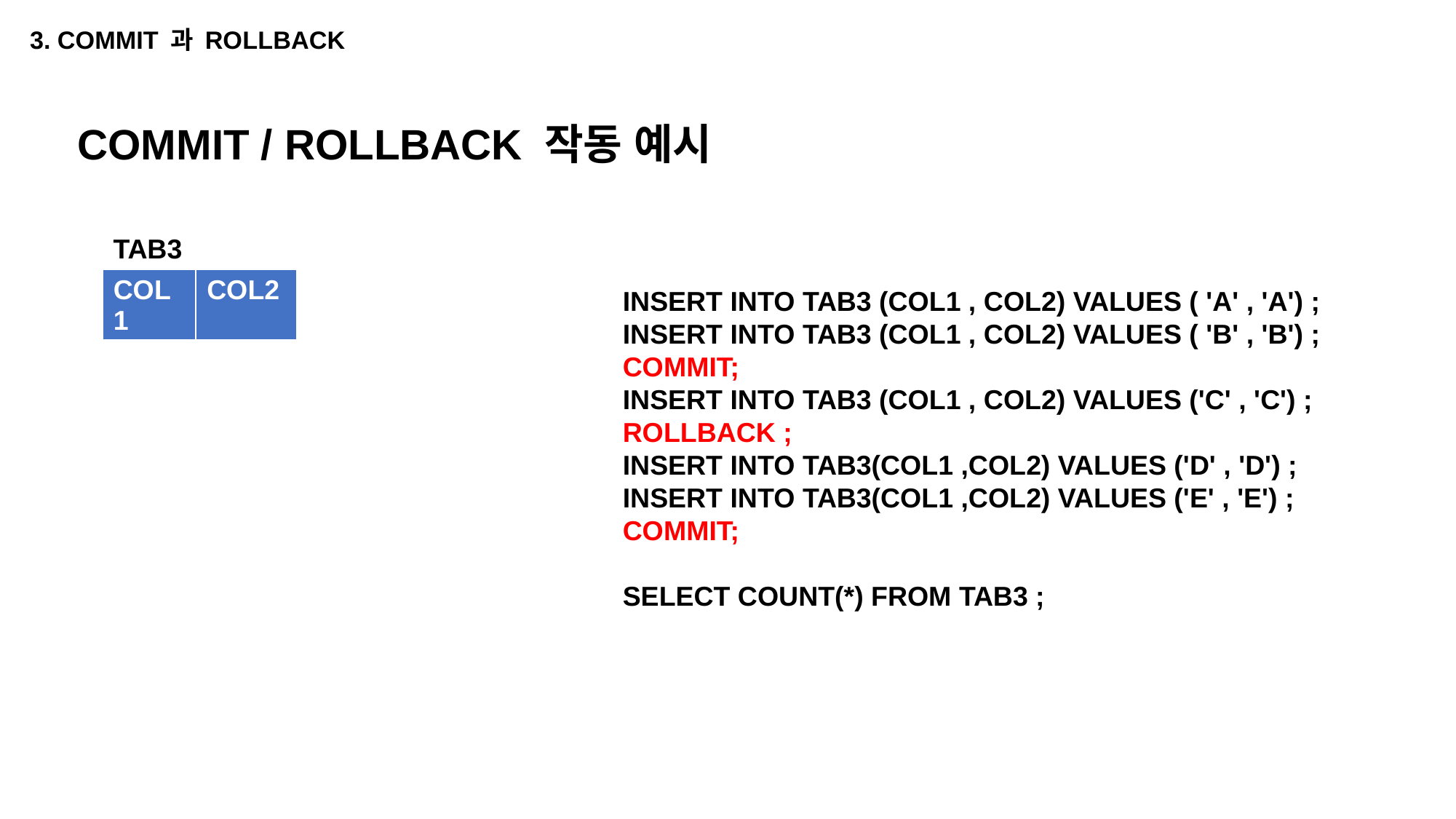

3. COMMIT 과 ROLLBACK
COMMIT / ROLLBACK 작동 예시
TAB3
| COL1 | COL2 |
| --- | --- |
INSERT INTO TAB3 (COL1 , COL2) VALUES ( 'A' , 'A') ;
INSERT INTO TAB3 (COL1 , COL2) VALUES ( 'B' , 'B') ;
COMMIT;
INSERT INTO TAB3 (COL1 , COL2) VALUES ('C' , 'C') ;
ROLLBACK ;
INSERT INTO TAB3(COL1 ,COL2) VALUES ('D' , 'D') ;
INSERT INTO TAB3(COL1 ,COL2) VALUES ('E' , 'E') ;
COMMIT;

SELECT COUNT(*) FROM TAB3 ;